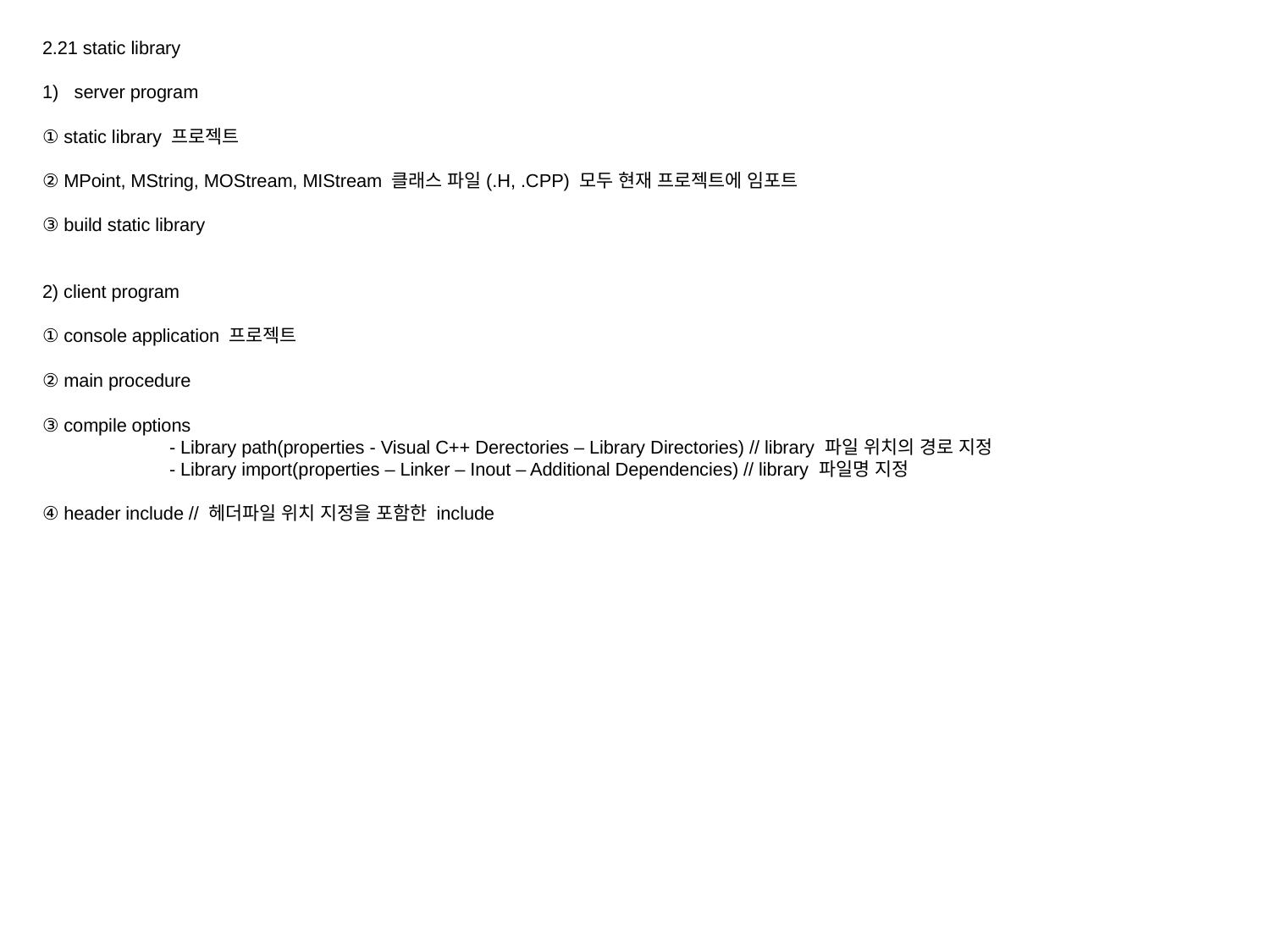

2.21 static library

server program

① static library 프로젝트

② MPoint, MString, MOStream, MIStream 클래스 파일(.H, .CPP) 모두 현재 프로젝트에 임포트

③ build static library

2) client program

① console application 프로젝트

② main procedure

③ compile options
	- Library path(properties - Visual C++ Derectories – Library Directories) // library 파일 위치의 경로 지정
	- Library import(properties – Linker – Inout – Additional Dependencies) // library 파일명 지정

④ header include // 헤더파일 위치 지정을 포함한 include